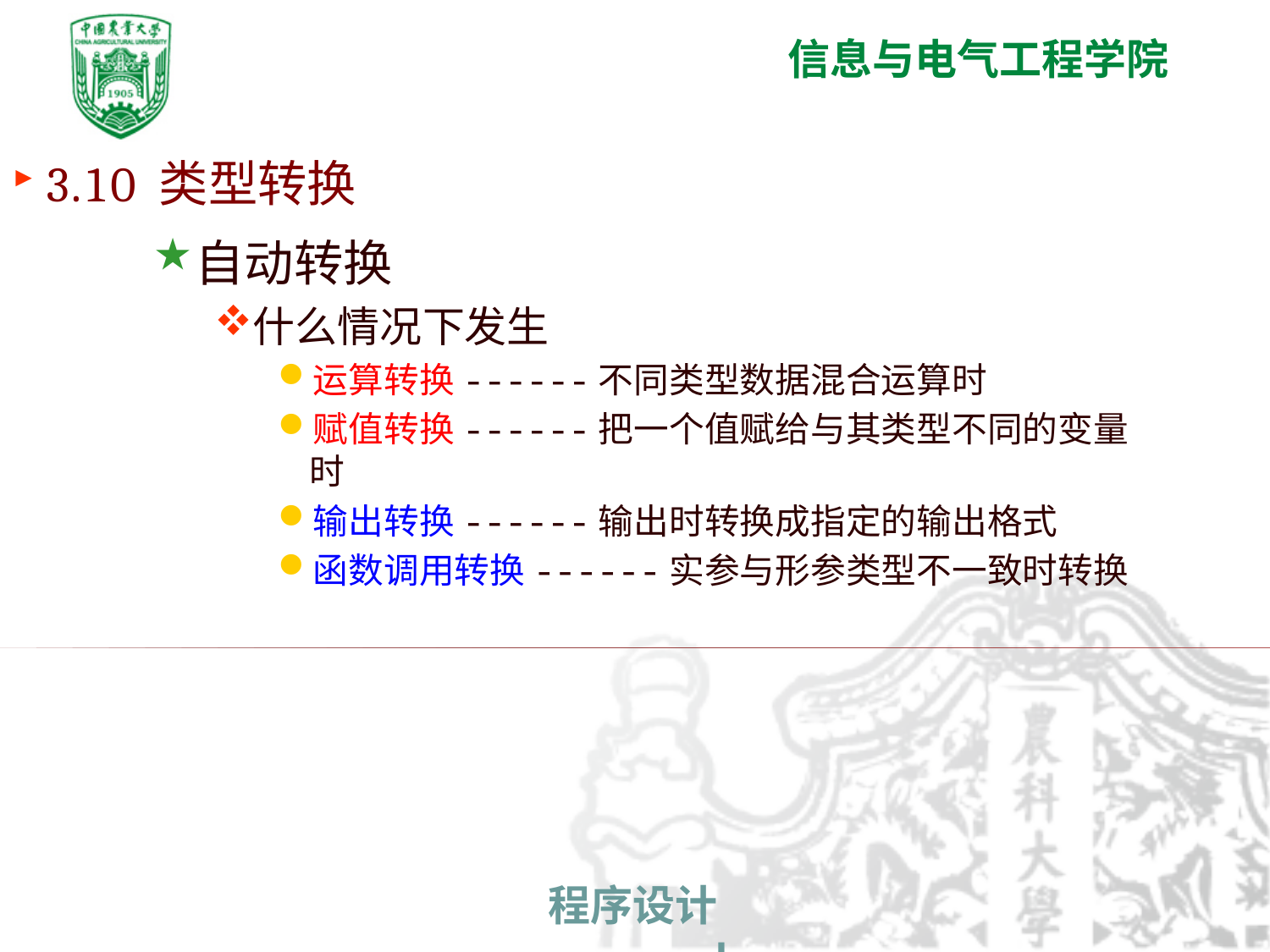

3.10 类型转换
自动转换
什么情况下发生
运算转换------不同类型数据混合运算时
赋值转换------把一个值赋给与其类型不同的变量时
输出转换------输出时转换成指定的输出格式
函数调用转换------实参与形参类型不一致时转换